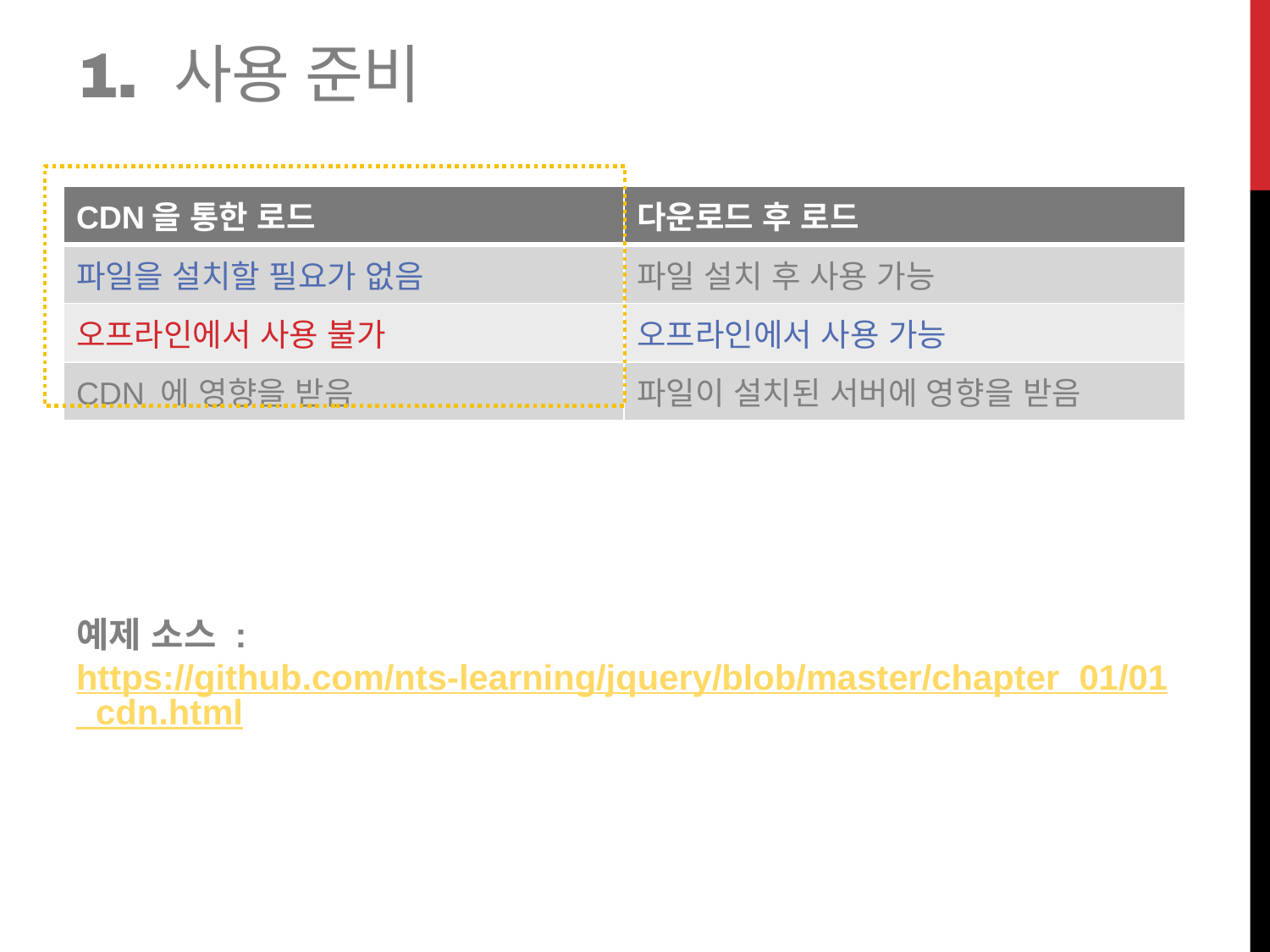

# 1. 사용 준비

| CDN을 통한 로드 | 다운로드 후 로드 |
| --- | --- |
| 파일을 설치할 필요가 없음 | 파일 설치 후 사용 가능 |
| 오프라인에서 사용 불가 | 오프라인에서 사용 가능 |
| CDN 에 영향을 받음 | 파일이 설치된 서버에 영향을 받음 |
예제 소스 : https://github.com/nts-learning/jquery/blob/master/chapter_01/01_cdn.html